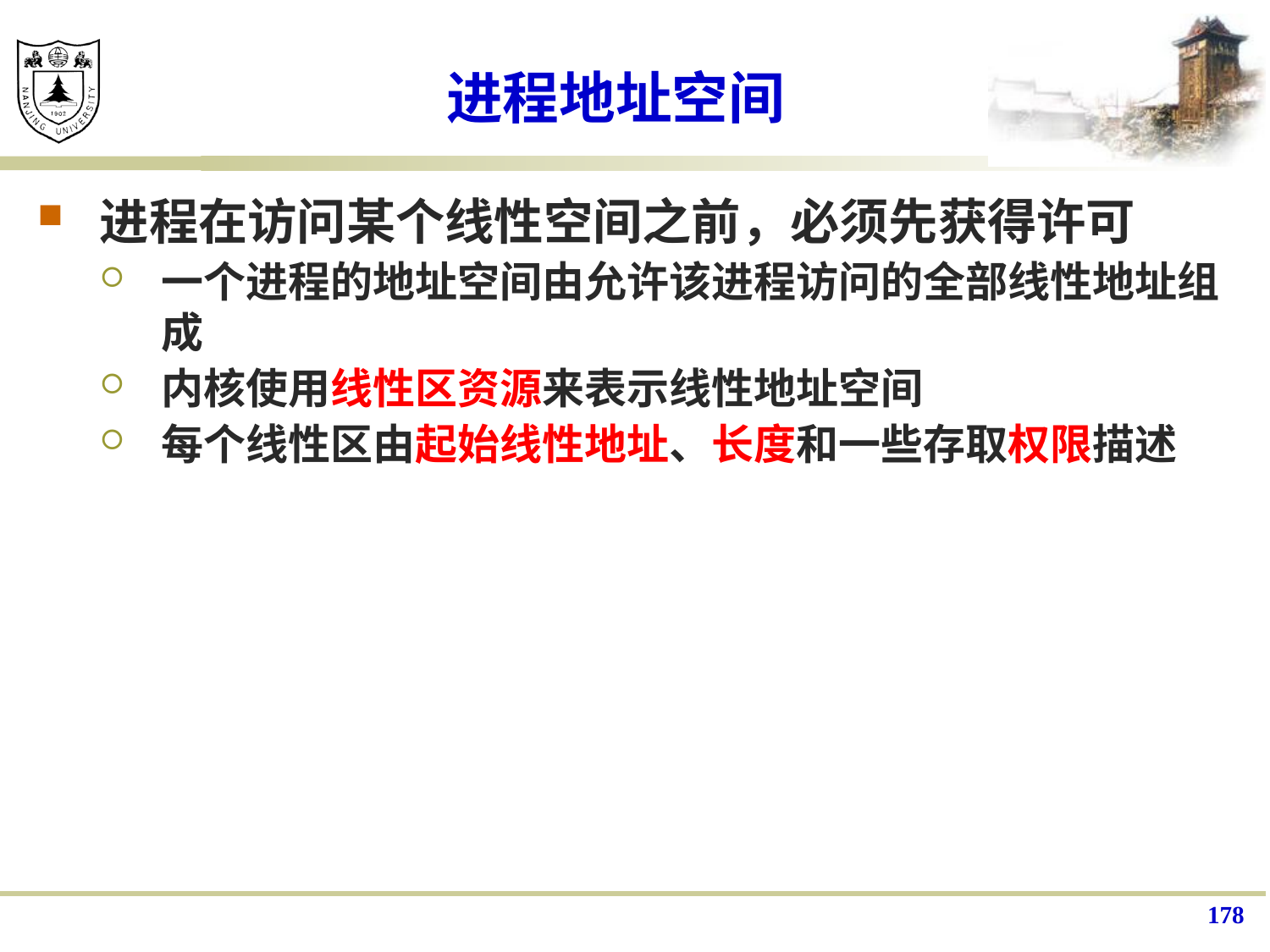

# 进程地址空间
进程在访问某个线性空间之前，必须先获得许可
一个进程的地址空间由允许该进程访问的全部线性地址组成
内核使用线性区资源来表示线性地址空间
每个线性区由起始线性地址、长度和一些存取权限描述
178